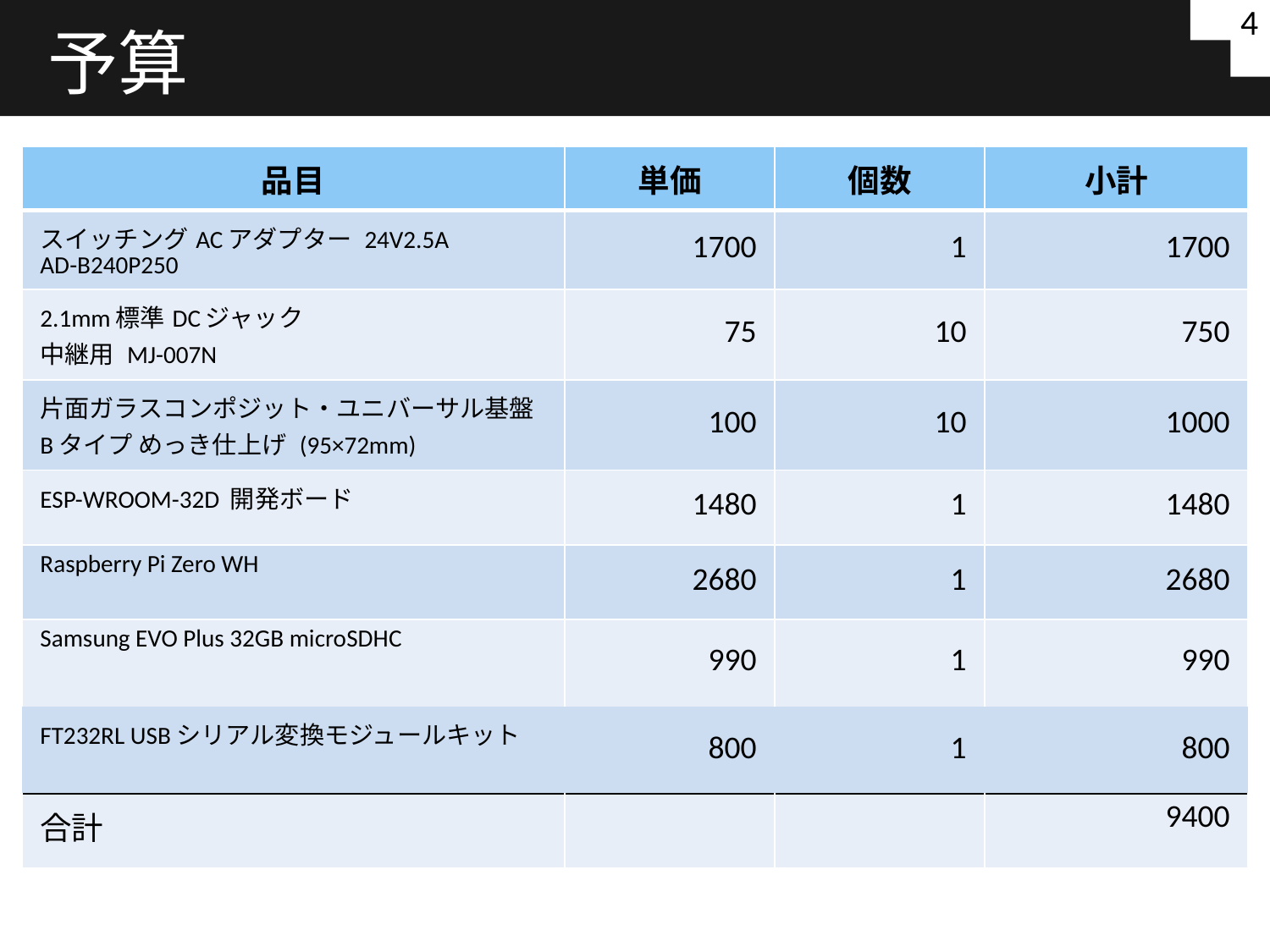

4
# 予算

| 品目 | 単価 | 個数 | 小計 |
| --- | --- | --- | --- |
| スイッチングACアダプター 24V2.5A AD-B240P250 | 1700 | 1 | 1700 |
| 2.1mm標準DCジャック 中継用 MJ-007N | 75 | 10 | 750 |
| 片面ガラスコンポジット・ユニバーサル基盤 Bタイプ めっき仕上げ (95×72mm) | 100 | 10 | 1000 |
| ESP-WROOM-32D 開発ボード | 1480 | 1 | 1480 |
| Raspberry Pi Zero WH | 2680 | 1 | 2680 |
| Samsung EVO Plus 32GB microSDHC | 990 | 1 | 990 |
| FT232RL USBシリアル変換モジュールキット | 800 | 1 | 800 |
| 合計 |  |  | 9400 |